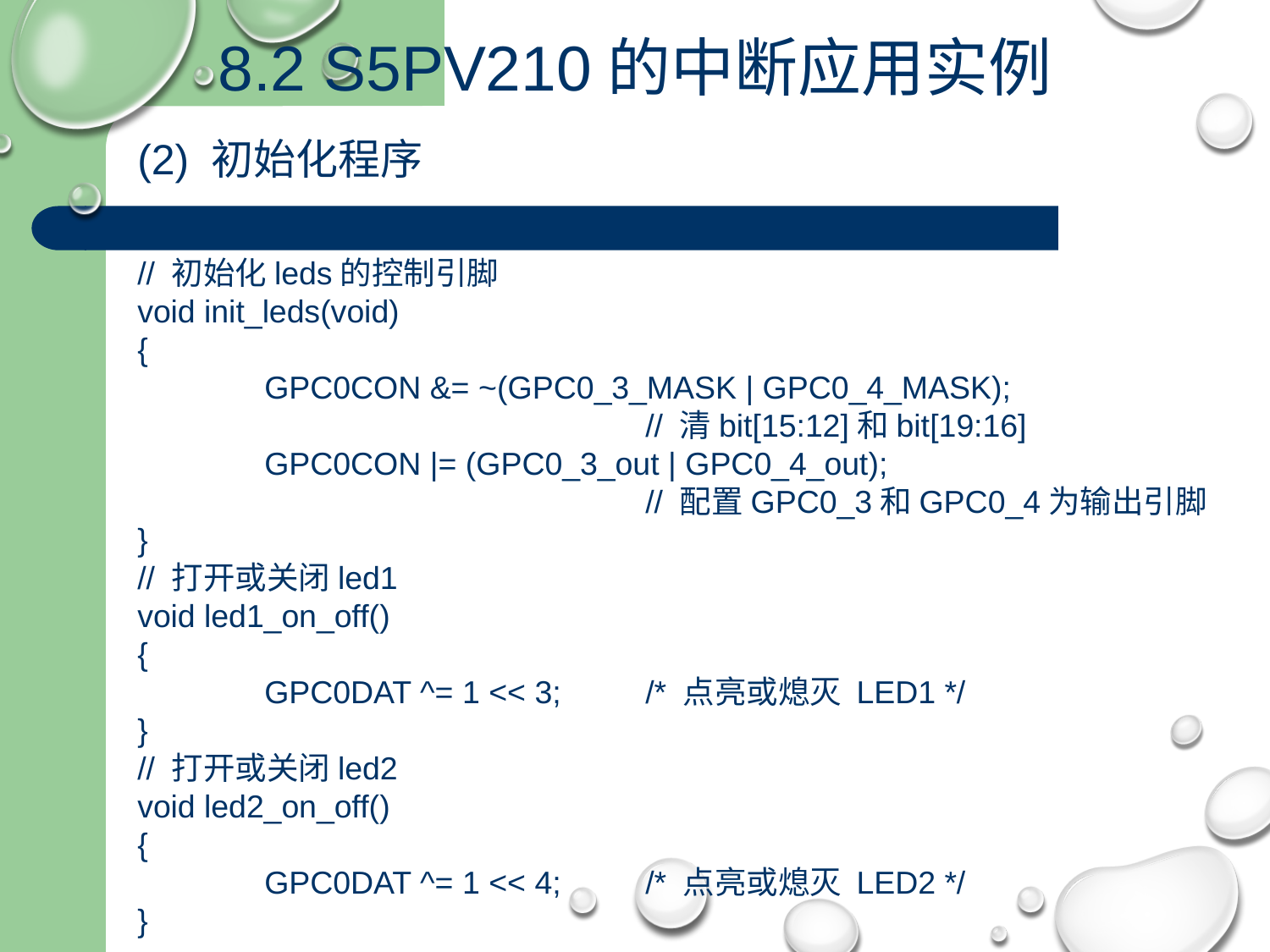

8.2 S5PV210的中断应用实例
(2) 初始化程序
// 初始化leds的控制引脚
void init_leds(void)
{
	GPC0CON &= ~(GPC0_3_MASK | GPC0_4_MASK);
				// 清bit[15:12]和bit[19:16]
	GPC0CON |= (GPC0_3_out | GPC0_4_out);
				// 配置GPC0_3和GPC0_4为输出引脚
}
// 打开或关闭led1
void led1_on_off()
{
	GPC0DAT ^= 1 << 3;    	/* 点亮或熄灭 LED1 */
}
// 打开或关闭led2
void led2_on_off()
{
	GPC0DAT ^= 1 << 4;    	/* 点亮或熄灭 LED2 */
}